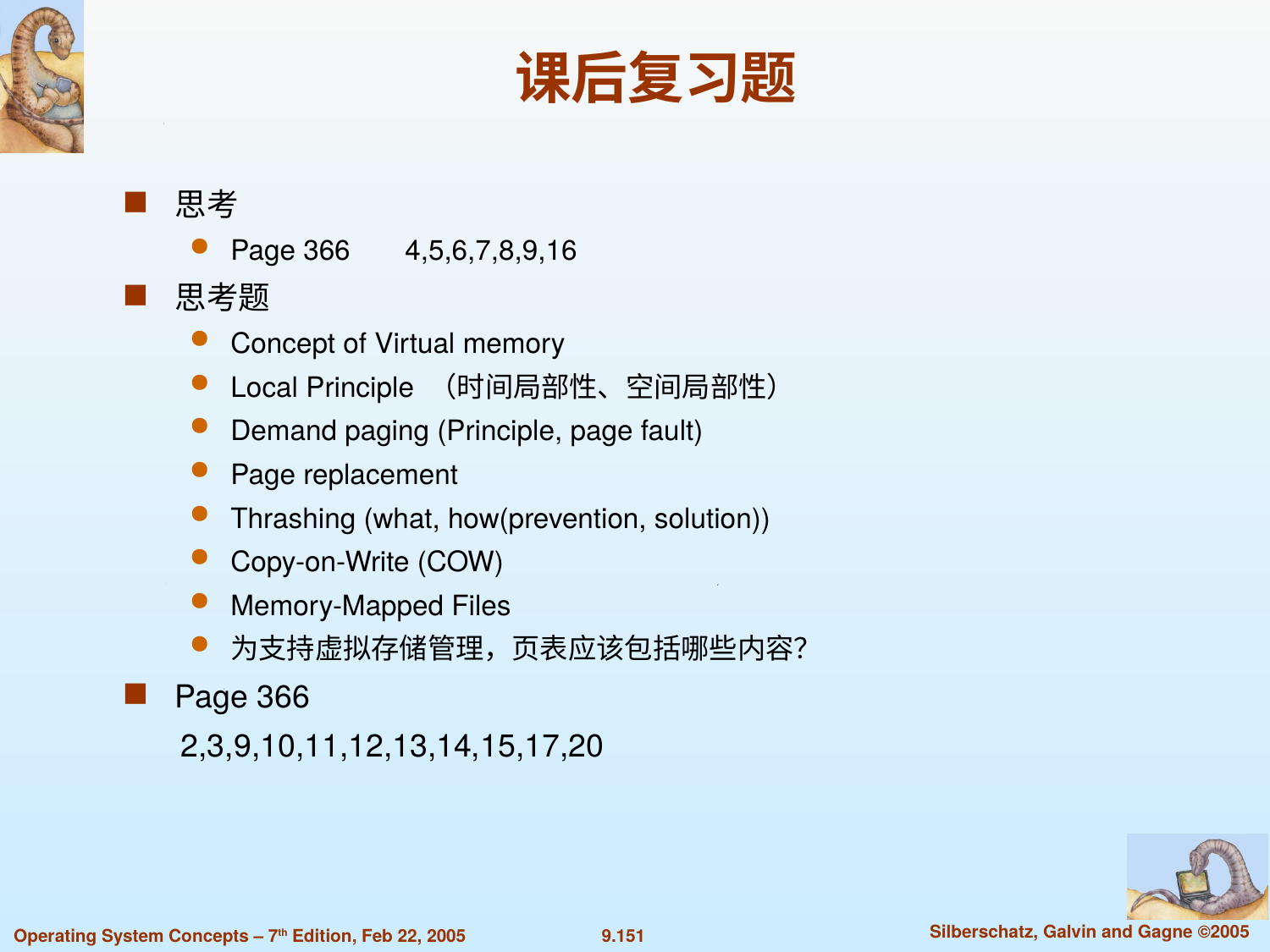

课后复习题
思考
Page 366       4,5,6,7,8,9,16
思考题
Concept of Virtual memory
Local Principle （时间局部性、空间局部性）
Demand paging (Principle, page fault)
Page replacement
Thrashing (what, how(prevention, solution))
Copy-on-Write (COW)
Memory-Mapped Files
为支持虚拟存储管理，页表应该包括哪些内容？
Page 366
      2,3,9,10,11,12,13,14,15,17,20